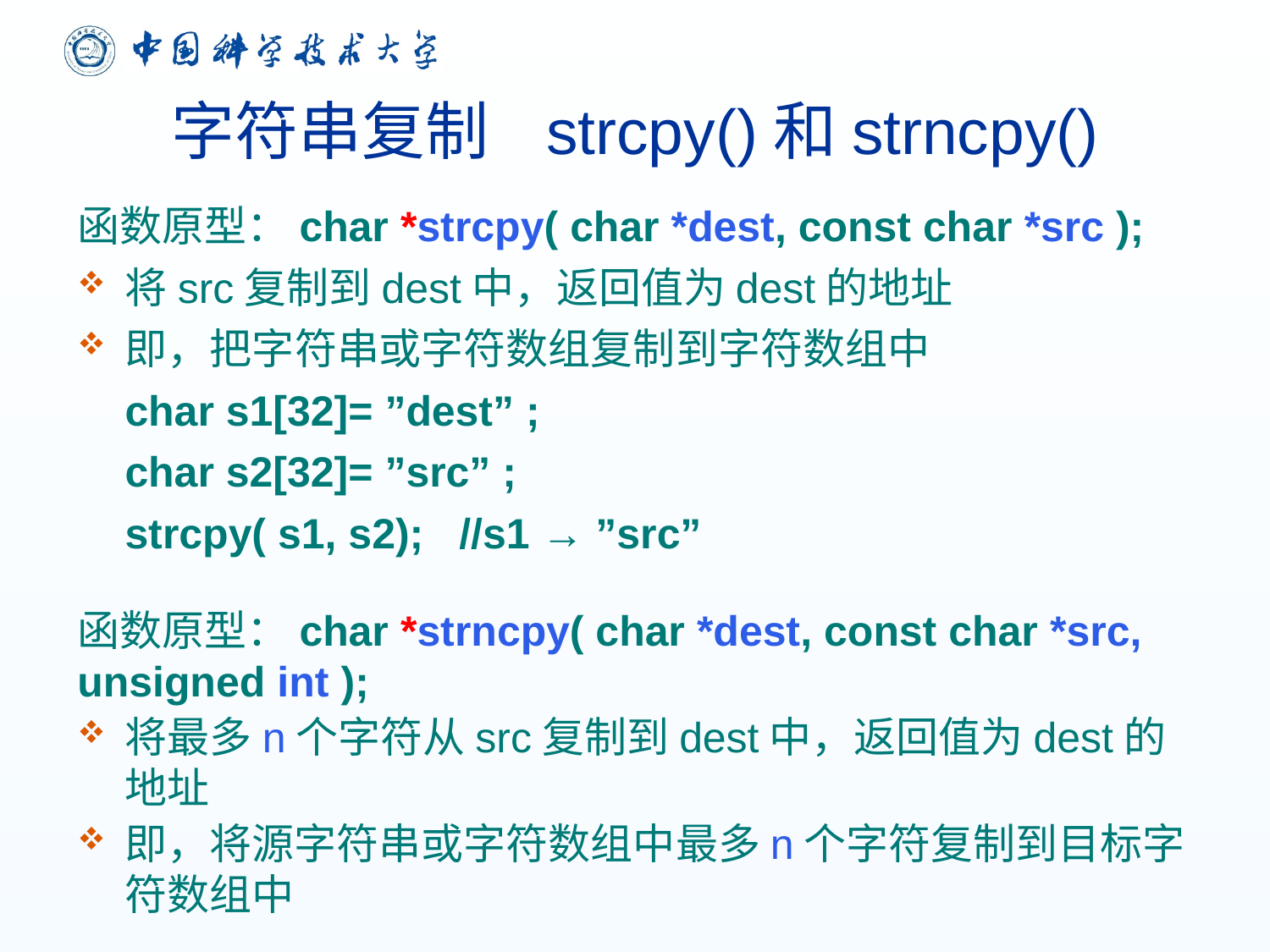

字符串复制   strcpy()和strncpy()
函数原型：char *strcpy( char *dest, const char *src );
将src复制到dest中，返回值为dest的地址
即，把字符串或字符数组复制到字符数组中
    char s1[32]= ”dest” ;
    char s2[32]= ”src” ;
    strcpy( s1, s2);   //s1 → ”src”

函数原型：char *strncpy( char *dest, const char *src, unsigned int );
将最多n个字符从src复制到dest中，返回值为dest的地址
即，将源字符串或字符数组中最多n个字符复制到目标字符数组中